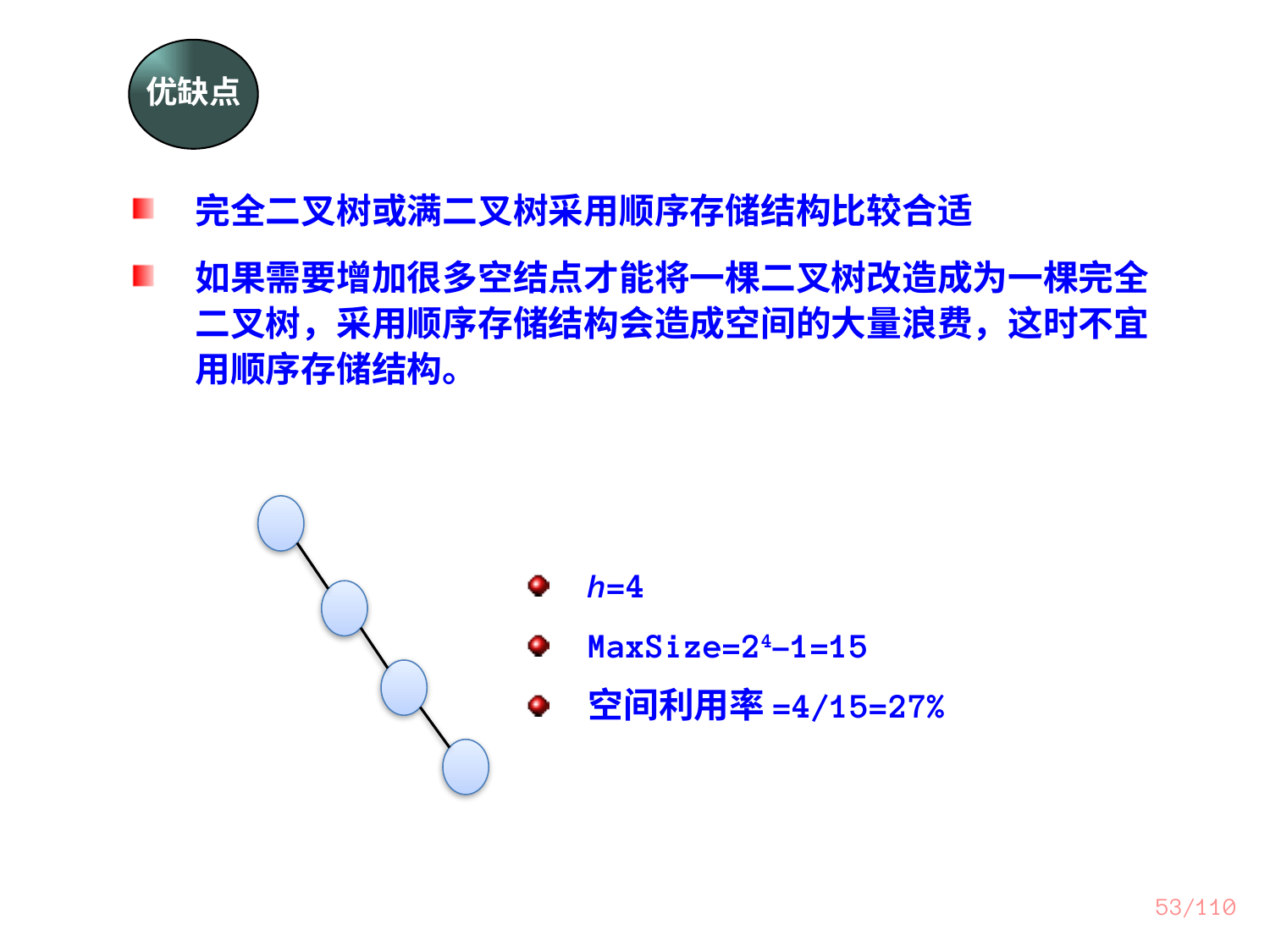

优缺点
完全二叉树或满二叉树采用顺序存储结构比较合适
如果需要增加很多空结点才能将一棵二叉树改造成为一棵完全二叉树，采用顺序存储结构会造成空间的大量浪费，这时不宜用顺序存储结构。

h=4
MaxSize=24-1=15
空间利用率=4/15=27%

53/110